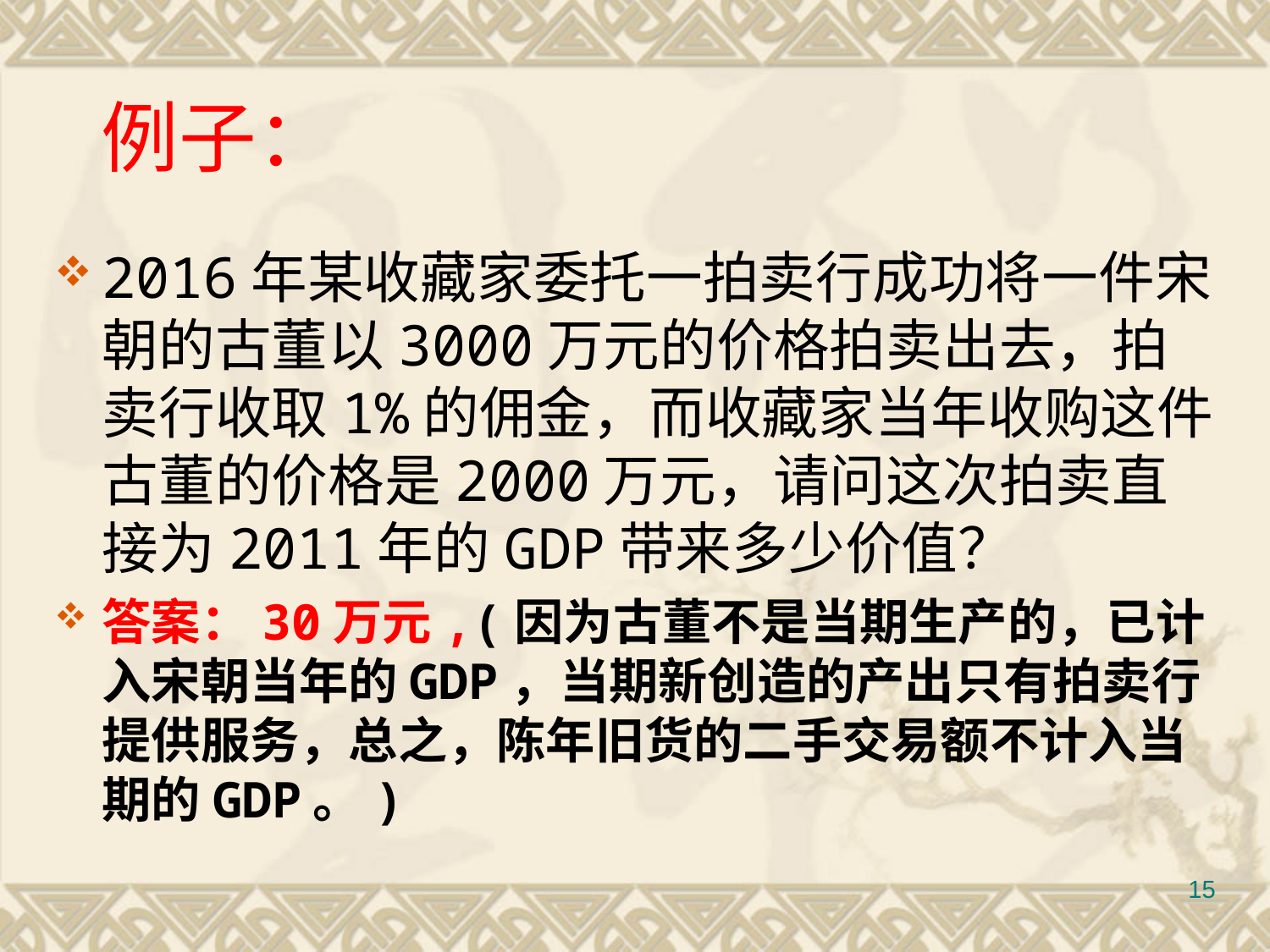

# 例子：
2016年某收藏家委托一拍卖行成功将一件宋朝的古董以3000万元的价格拍卖出去，拍卖行收取1%的佣金，而收藏家当年收购这件古董的价格是2000万元，请问这次拍卖直接为2011年的GDP带来多少价值？
答案：30万元,(因为古董不是当期生产的，已计入宋朝当年的GDP，当期新创造的产出只有拍卖行提供服务，总之，陈年旧货的二手交易额不计入当期的GDP。)
15